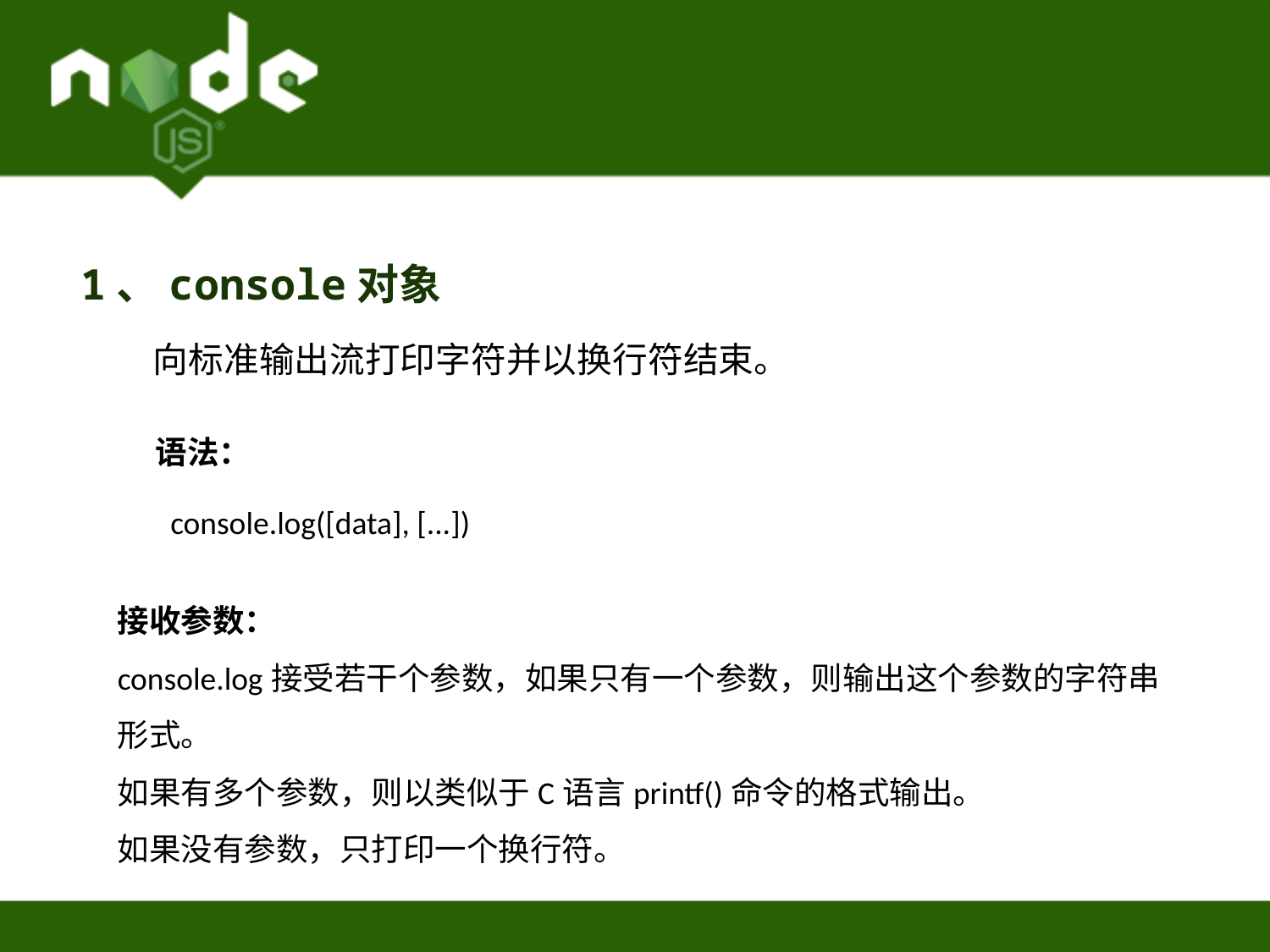

1、console对象
向标准输出流打印字符并以换行符结束。
语法：
console.log([data], [...])
接收参数：
console.log接受若干个参数，如果只有一个参数，则输出这个参数的字符串形式。
如果有多个参数，则以类似于C语言printf()命令的格式输出。
如果没有参数，只打印一个换行符。